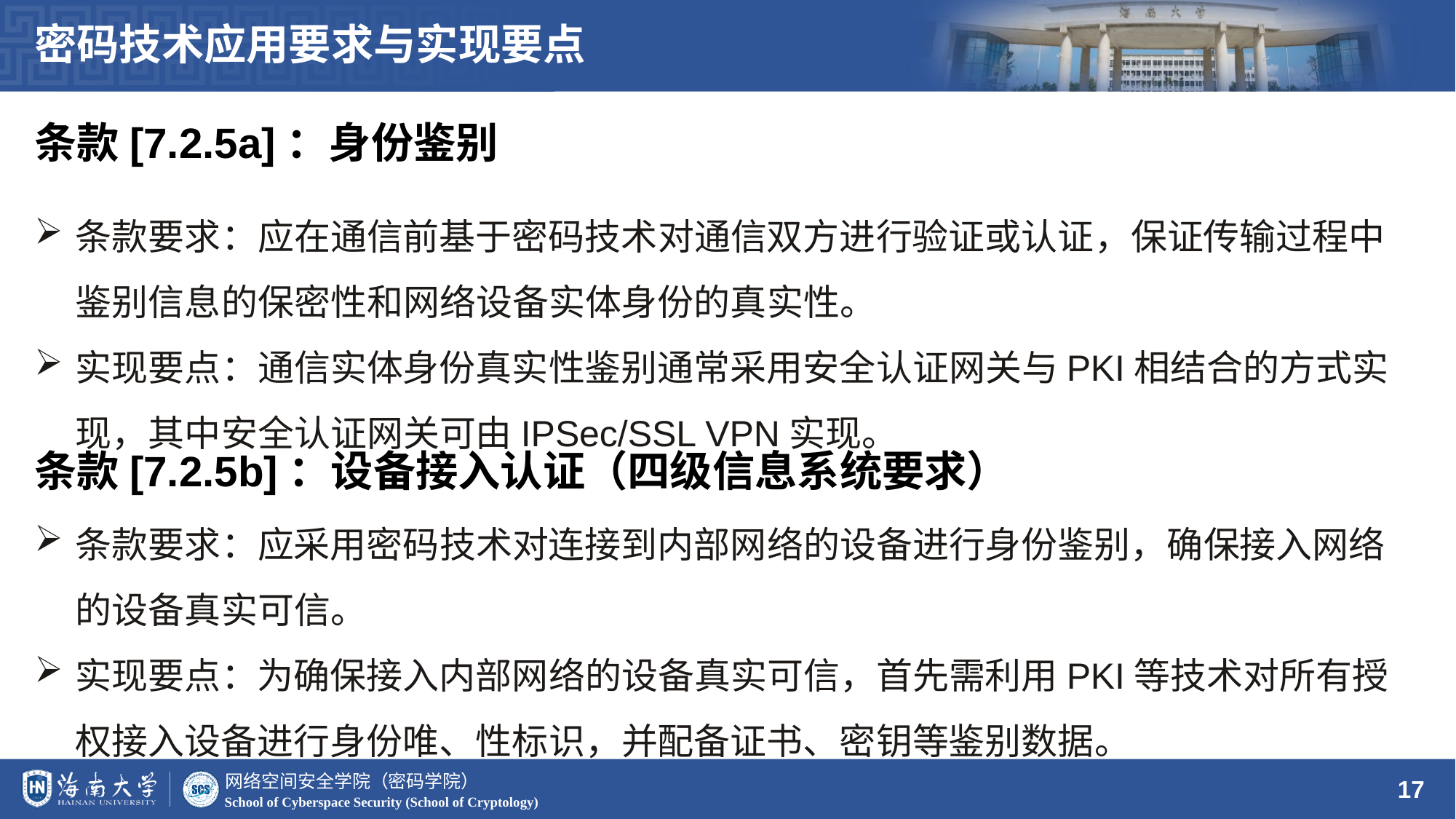

密码技术应用要求与实现要点
条款[7.2.5a]：身份鉴别
条款要求：应在通信前基于密码技术对通信双方进行验证或认证，保证传输过程中鉴别信息的保密性和网络设备实体身份的真实性。
实现要点：通信实体身份真实性鉴别通常采用安全认证网关与PKI相结合的方式实现，其中安全认证网关可由IPSec/SSL VPN实现。
条款[7.2.5b]：设备接入认证（四级信息系统要求）
条款要求：应采用密码技术对连接到内部网络的设备进行身份鉴别，确保接入网络的设备真实可信。
实现要点：为确保接入内部网络的设备真实可信，首先需利用PKI等技术对所有授权接入设备进行身份唯、性标识，并配备证书、密钥等鉴别数据。
17